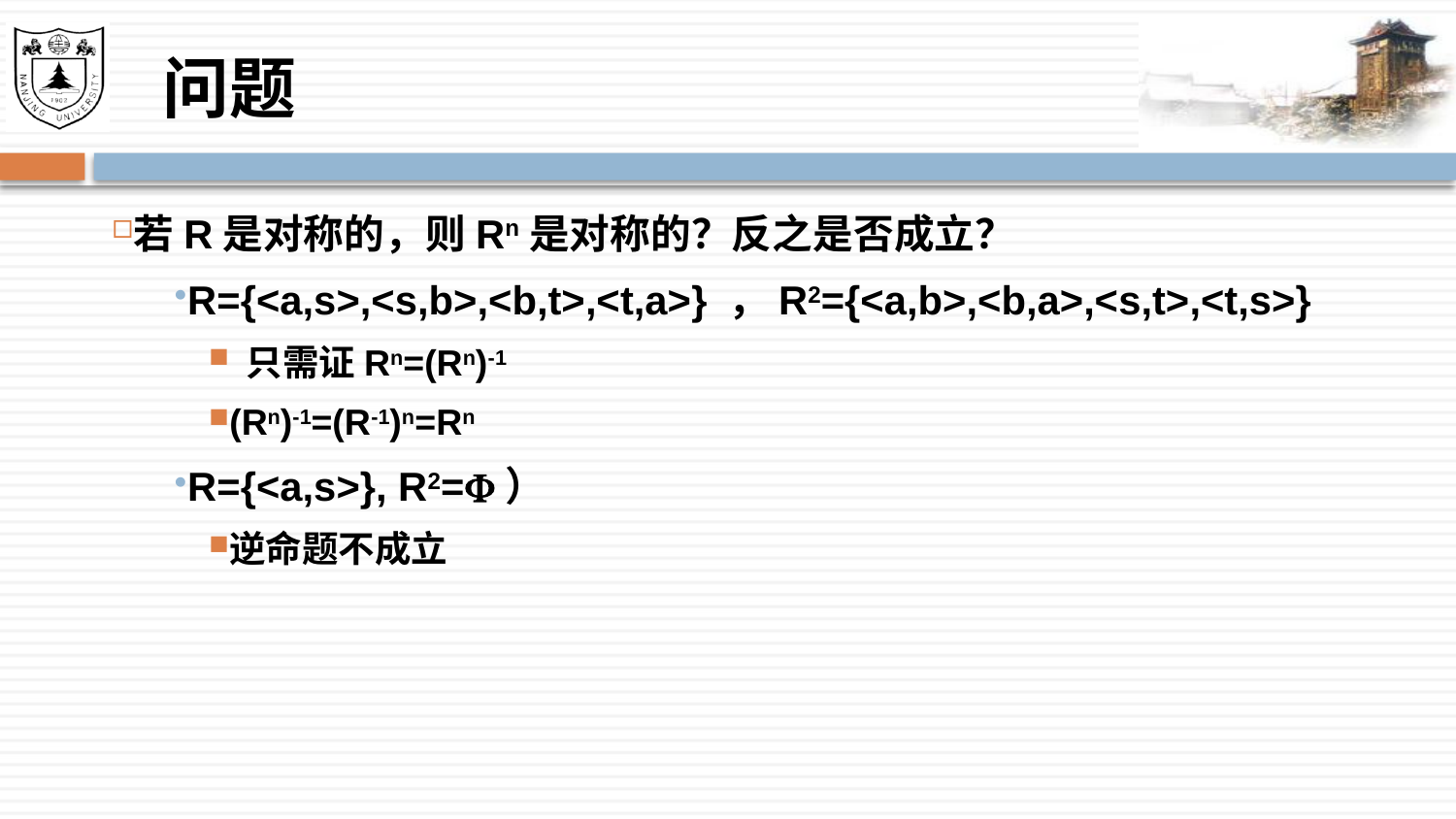

# 问题
若R是对称的，则Rn是对称的？反之是否成立？
R={<a,s>,<s,b>,<b,t>,<t,a>} ，R2={<a,b>,<b,a>,<s,t>,<t,s>}
 只需证Rn=(Rn)-1
(Rn)-1=(R-1)n=Rn
R={<a,s>}, R2=Φ）
逆命题不成立